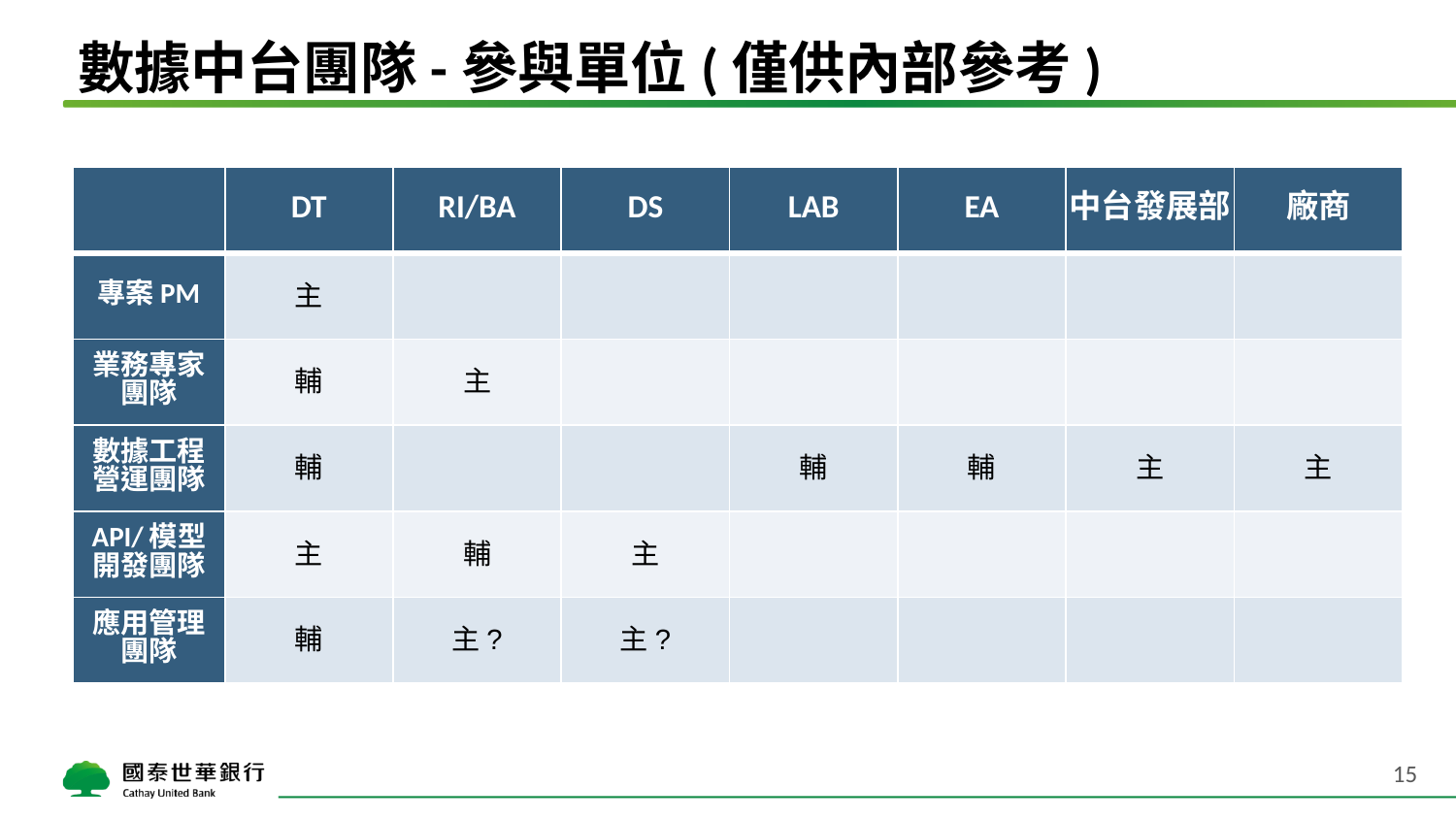

# 數據中台團隊-參與單位(僅供內部參考)
|  | DT | RI/BA | DS | LAB | EA | 中台發展部 | 廠商 |
| --- | --- | --- | --- | --- | --- | --- | --- |
| 專案PM | 主 |  |  |  |  |  |  |
| 業務專家 團隊 | 輔 | 主 |  |  |  |  |  |
| 數據工程 營運團隊 | 輔 |  |  | 輔 | 輔 | 主 | 主 |
| API/模型 開發團隊 | 主 | 輔 | 主 |  |  |  |  |
| 應用管理 團隊 | 輔 | 主? | 主? |  |  |  |  |
15